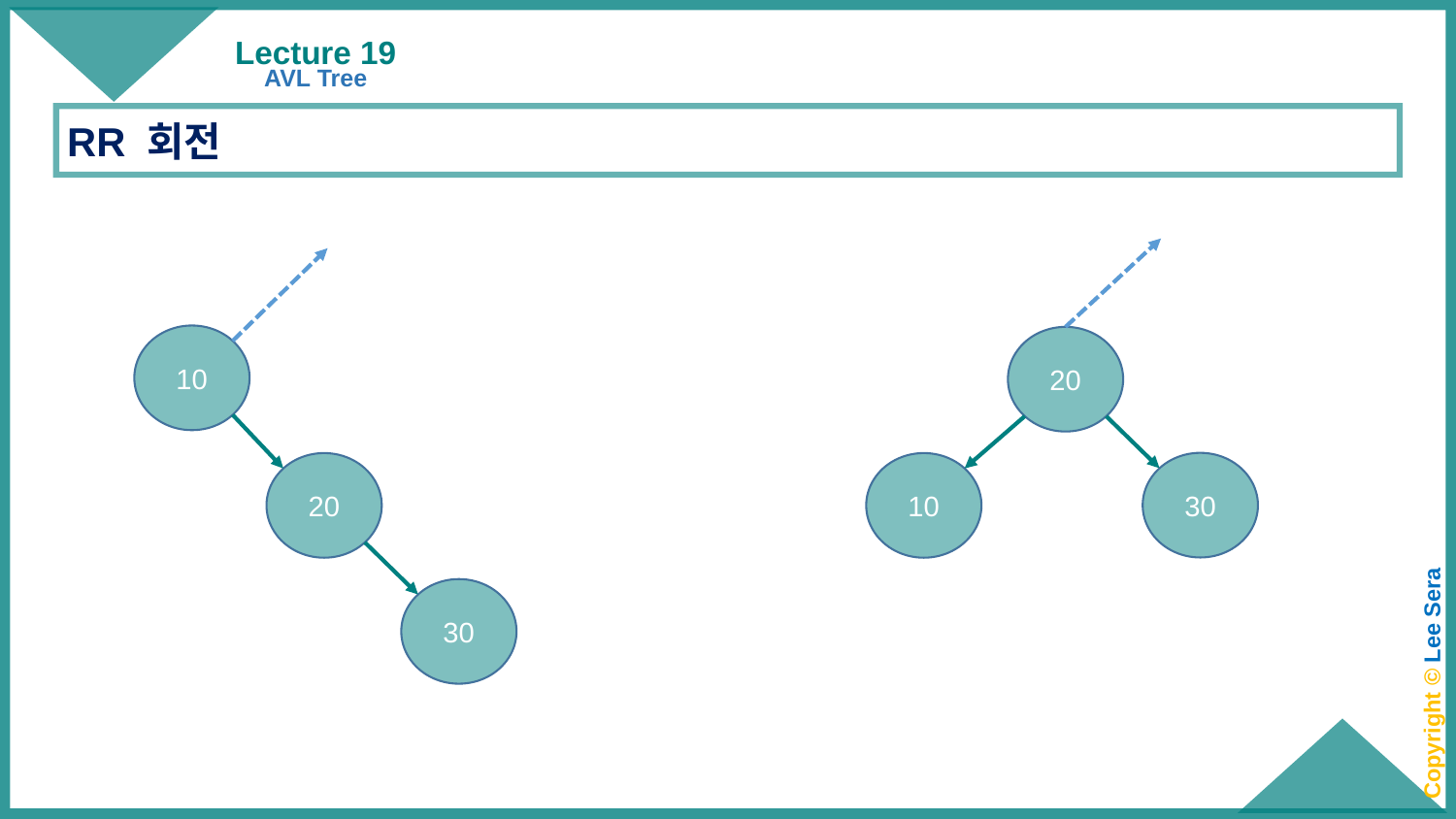

# Lecture 19
AVL Tree
RR 회전
20
30
10
10
20
30
Copyright © Lee Sera